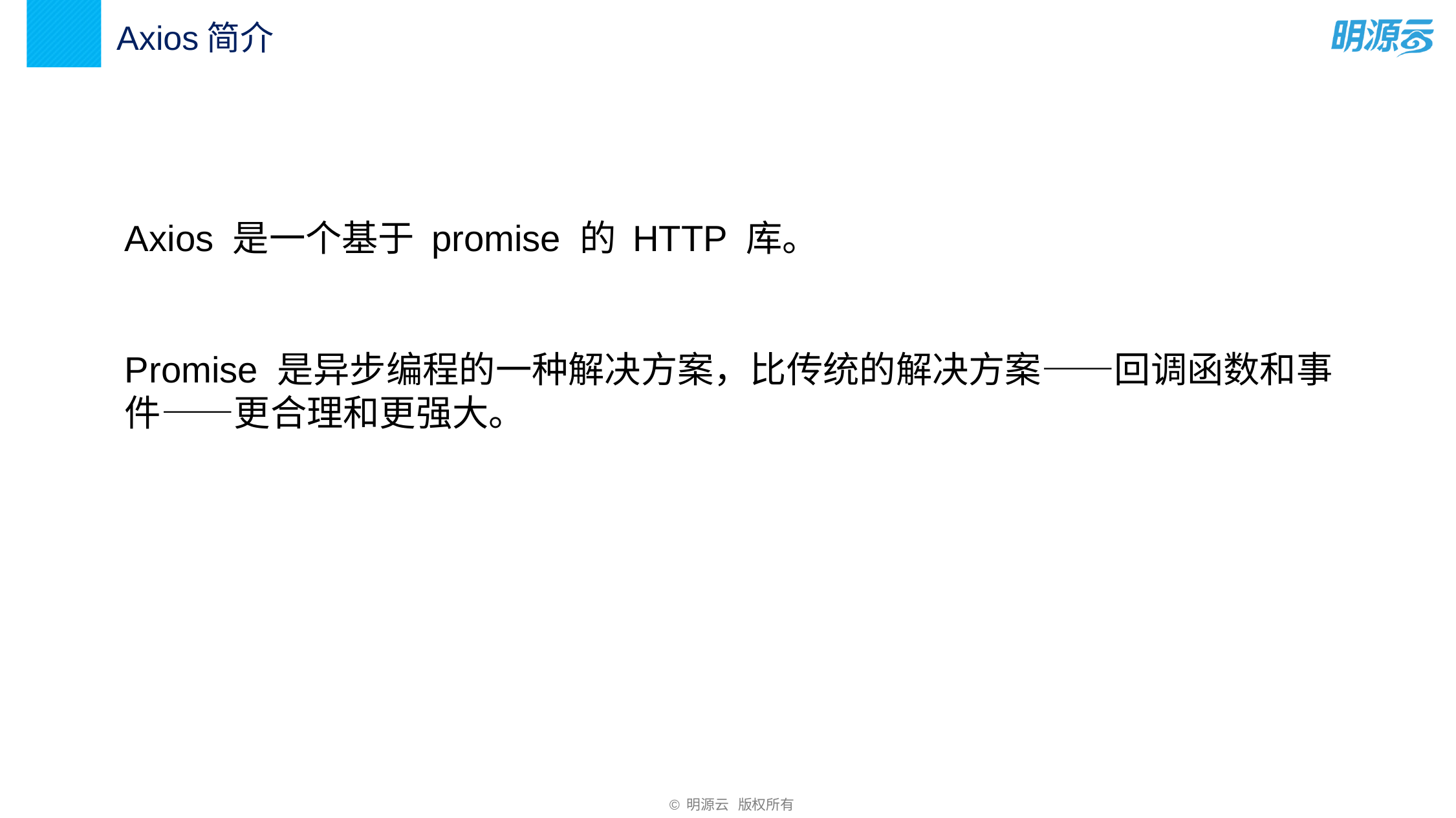

Axios简介
Axios 是一个基于 promise 的 HTTP 库。

Promise 是异步编程的一种解决方案，比传统的解决方案——回调函数和事件——更合理和更强大。